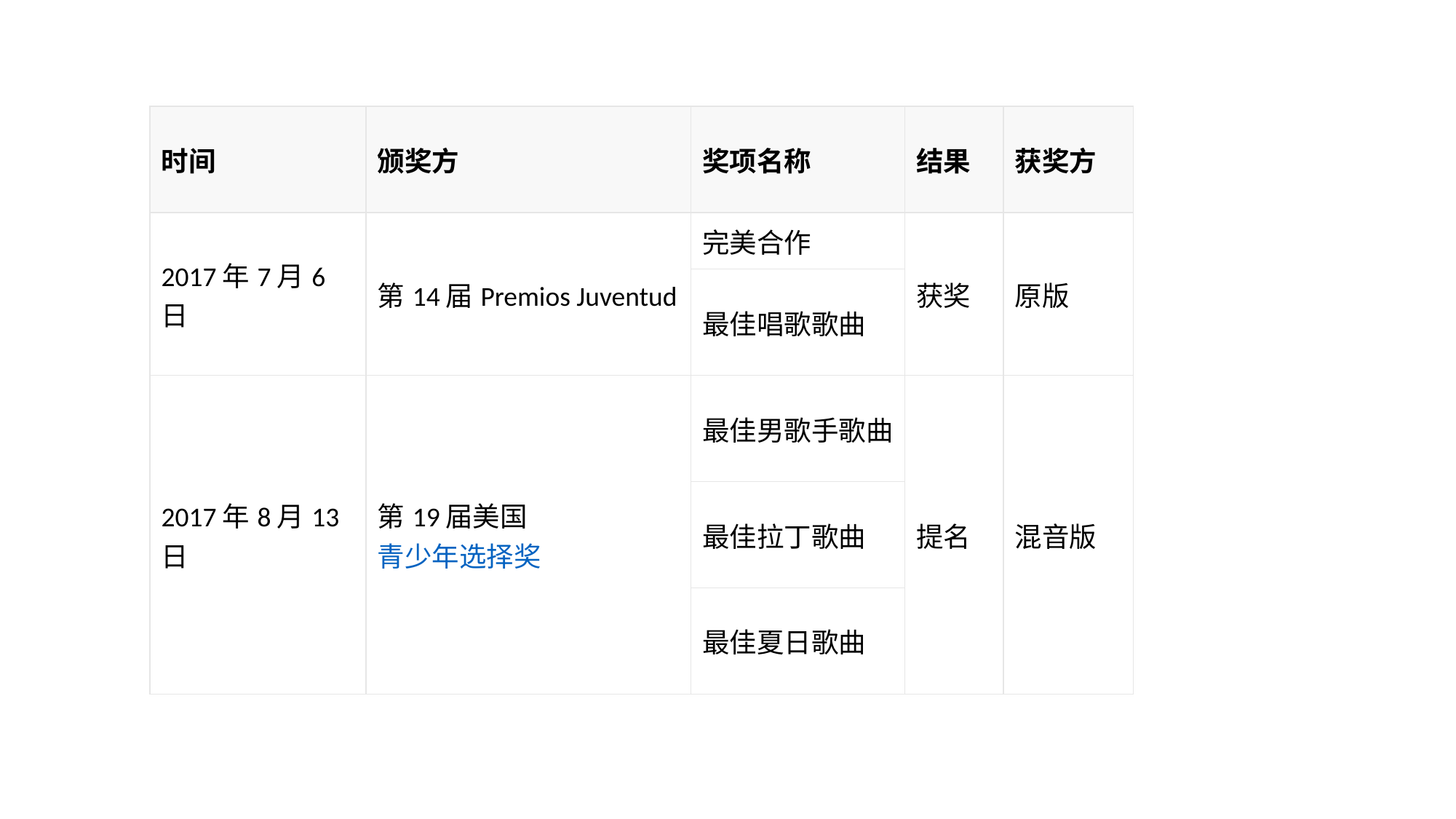

| 时间 | 颁奖方 | 奖项名称 | 结果 | 获奖方 |
| --- | --- | --- | --- | --- |
| 2017年7月6日 | 第14届Premios Juventud | 完美合作 | 获奖 | 原版 |
|  |  | 最佳唱歌歌曲 |  |  |
| 2017年8月13日 | 第19届美国青少年选择奖 | 最佳男歌手歌曲 | 提名 | 混音版 |
|  |  | 最佳拉丁歌曲 |  |  |
|  |  | 最佳夏日歌曲 |  |  |